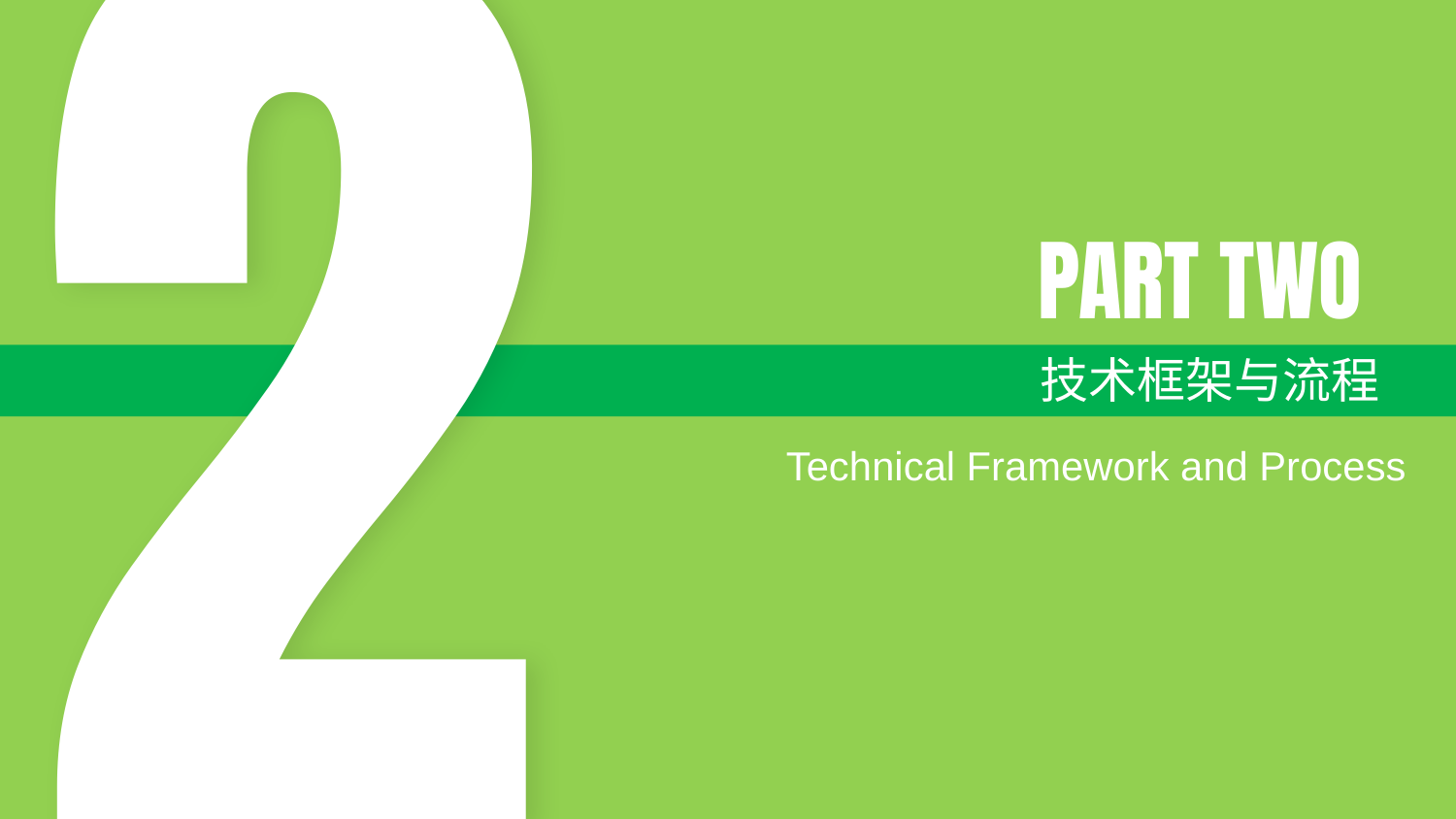

2
PART TWO
技术框架与流程

Technical Framework and Process